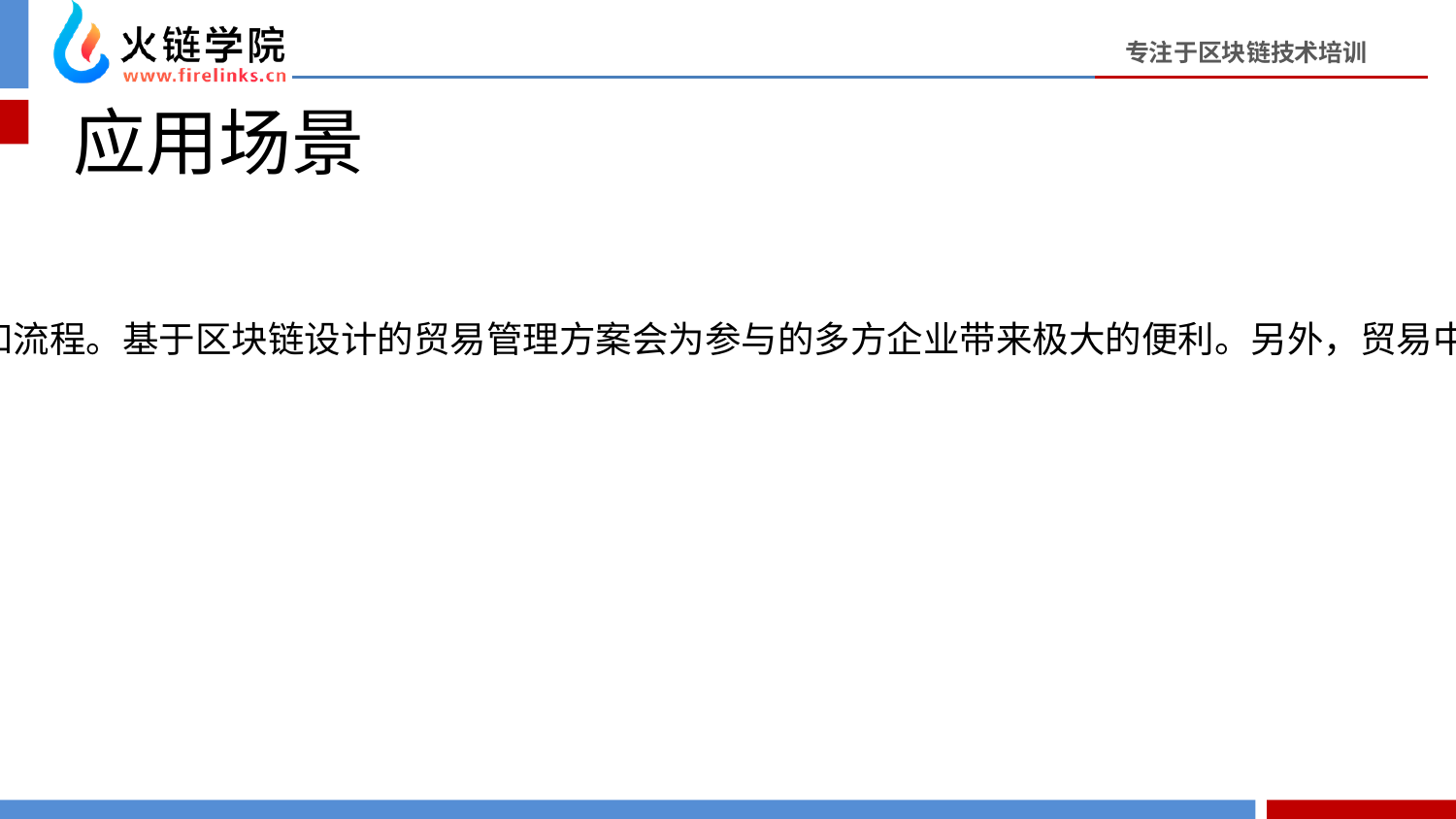

# 应用场景
1.金融服务，征信和权属管理

2。贸易管理：区块链技术可以帮助自动化国际贸易和物流供应链领域中繁琐的手续和流程。基于区块链设计的贸易管理方案会为参与的多方企业带来极大的便利。另外，贸易中销售和法律合同的数字化、货物监控与检测、实时支付等方向都可能成为创业公司的突破口。

3.资源共享和电子游戏

3